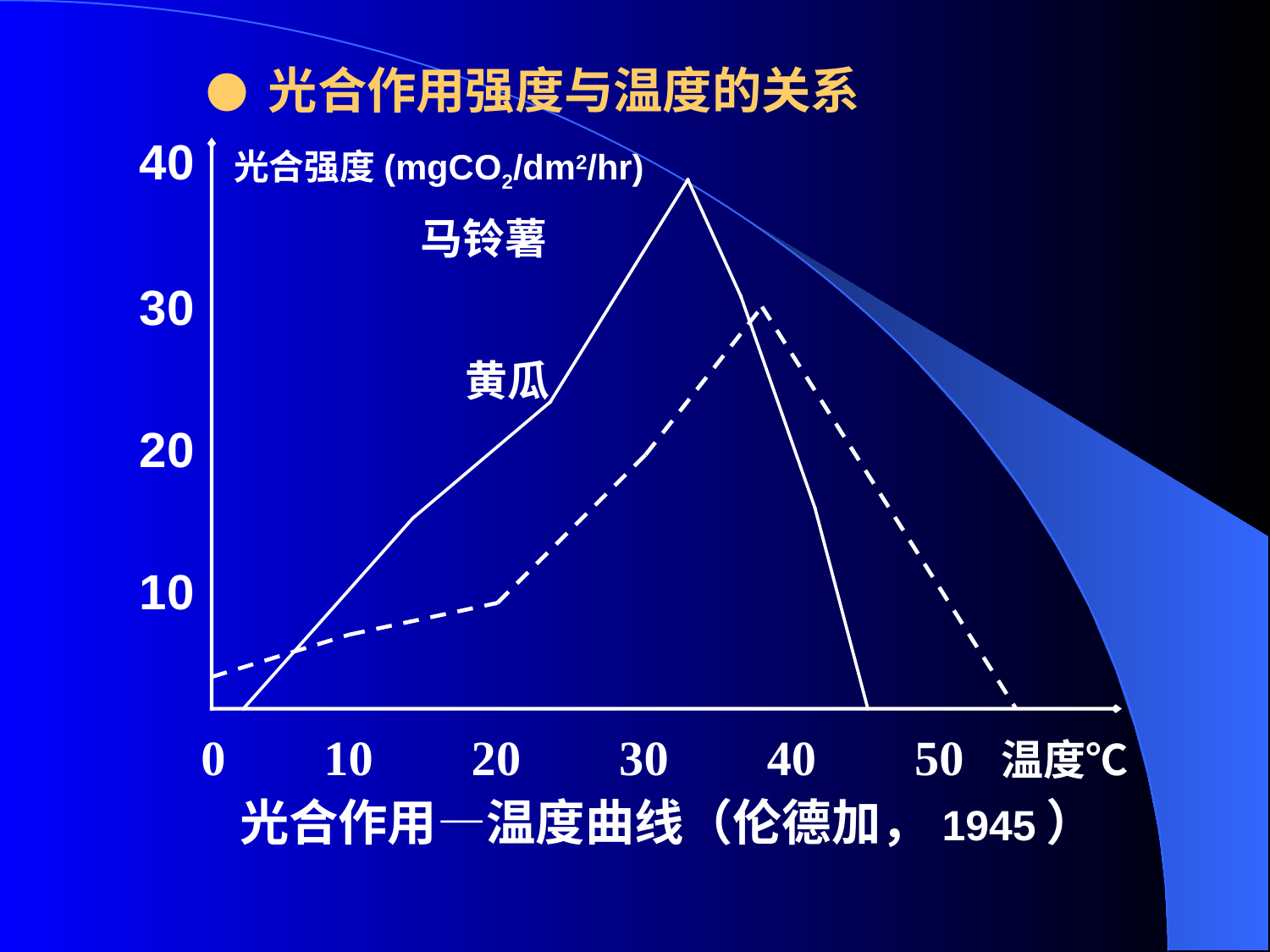

● 光合作用强度与温度的关系
40  光合强度(mgCO2/dm2/hr)
                        马铃薯
30
                            黄瓜
20

10

     0        10        20        30        40        50  温度℃
 光合作用—温度曲线（伦德加，1945）